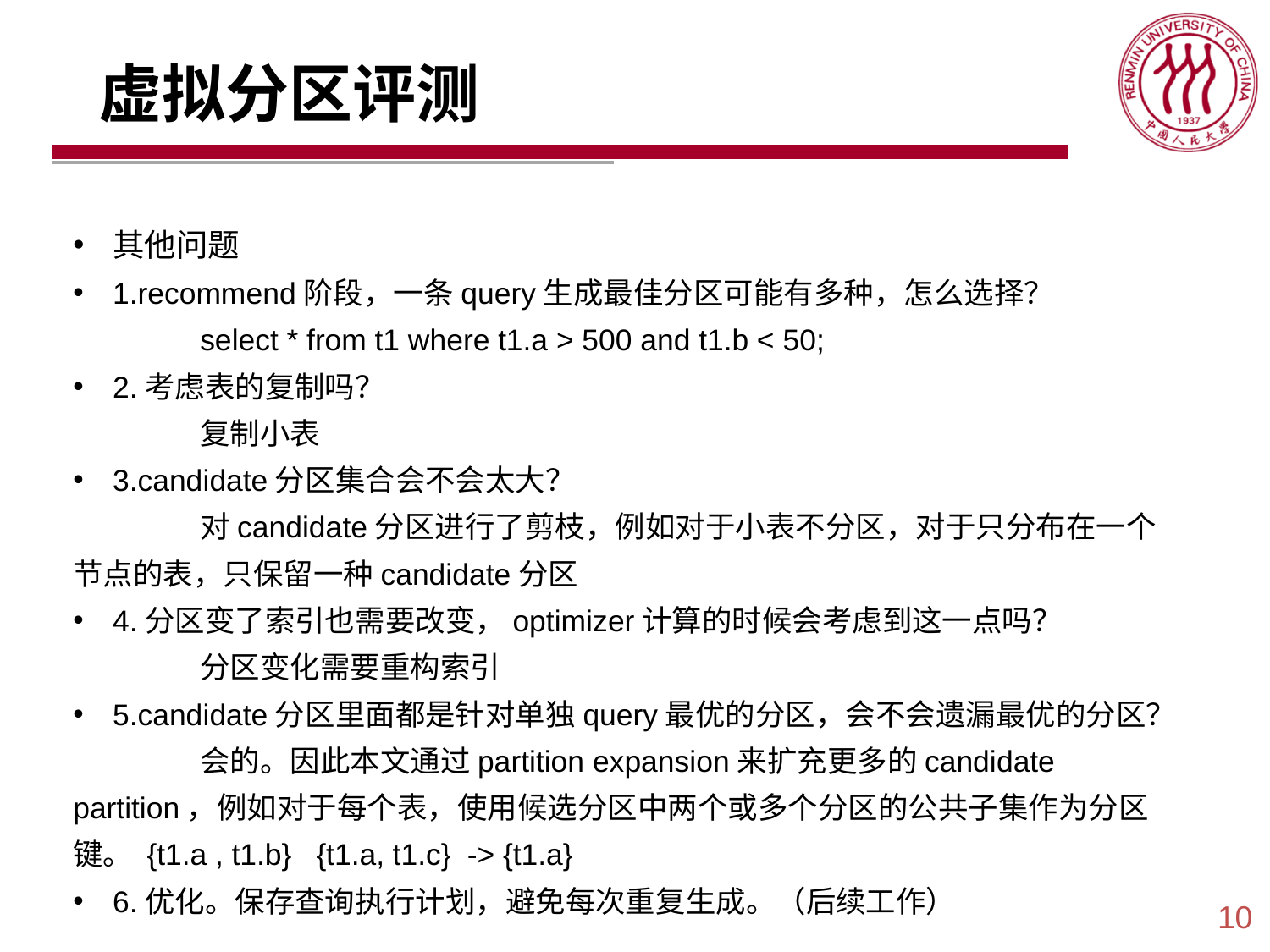

# 虚拟分区评测
其他问题
1.recommend阶段，一条query生成最佳分区可能有多种，怎么选择？
	select * from t1 where t1.a > 500 and t1.b < 50;
2.考虑表的复制吗？
	复制小表
3.candidate分区集合会不会太大？
	对candidate分区进行了剪枝，例如对于小表不分区，对于只分布在一个节点的表，只保留一种candidate分区
4.分区变了索引也需要改变，optimizer计算的时候会考虑到这一点吗？
	分区变化需要重构索引
5.candidate分区里面都是针对单独query最优的分区，会不会遗漏最优的分区？
	会的。因此本文通过partition expansion来扩充更多的candidate partition，例如对于每个表，使用候选分区中两个或多个分区的公共子集作为分区键。 {t1.a , t1.b}   {t1.a, t1.c}  -> {t1.a}
6.优化。保存查询执行计划，避免每次重复生成。（后续工作）